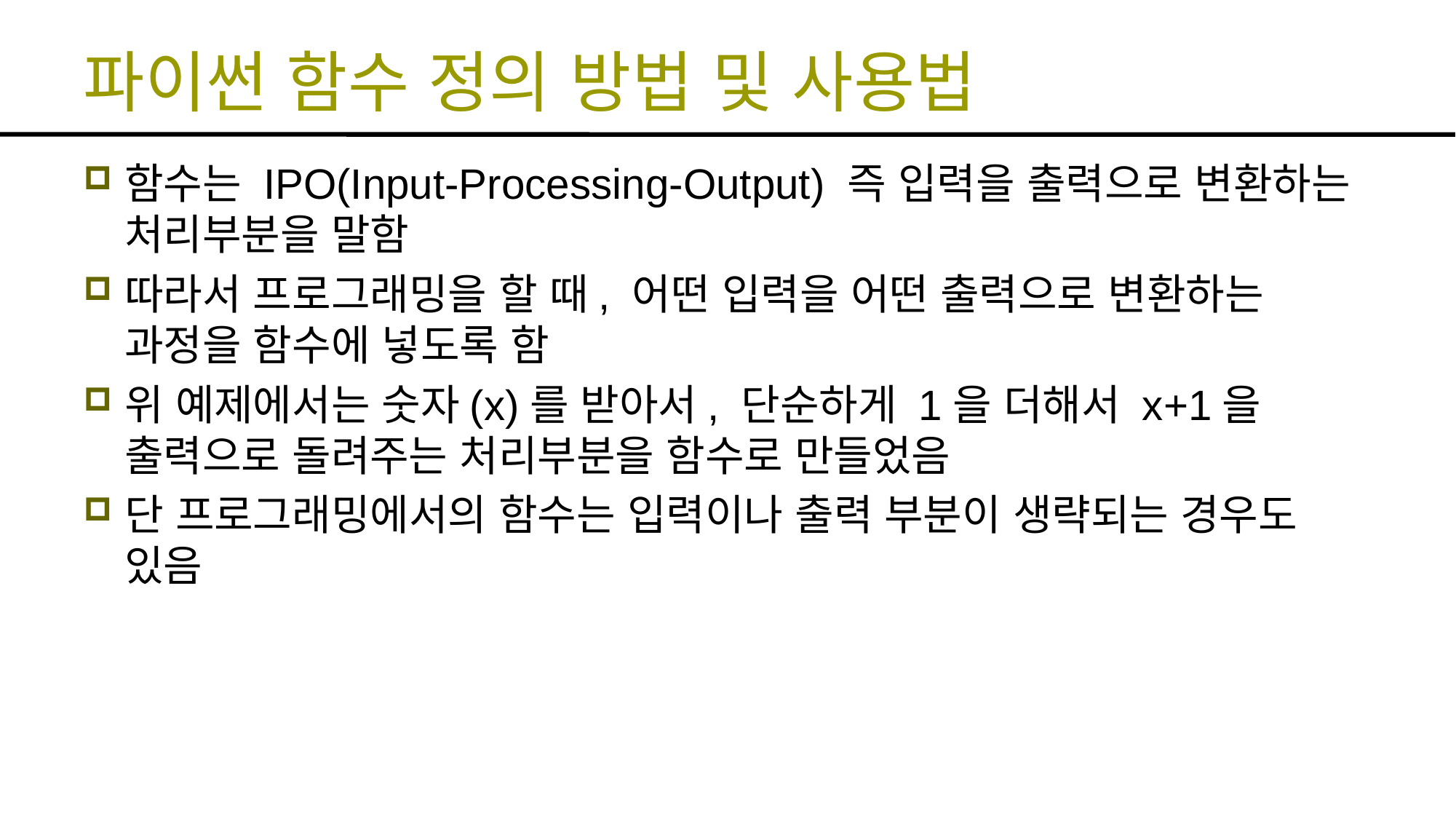

# 파이썬 함수 정의 방법 및 사용법
함수는 IPO(Input-Processing-Output) 즉 입력을 출력으로 변환하는 처리부분을 말함
따라서 프로그래밍을 할 때, 어떤 입력을 어떤 출력으로 변환하는 과정을 함수에 넣도록 함
위 예제에서는 숫자(x)를 받아서, 단순하게 1을 더해서 x+1을 출력으로 돌려주는 처리부분을 함수로 만들었음
단 프로그래밍에서의 함수는 입력이나 출력 부분이 생략되는 경우도 있음